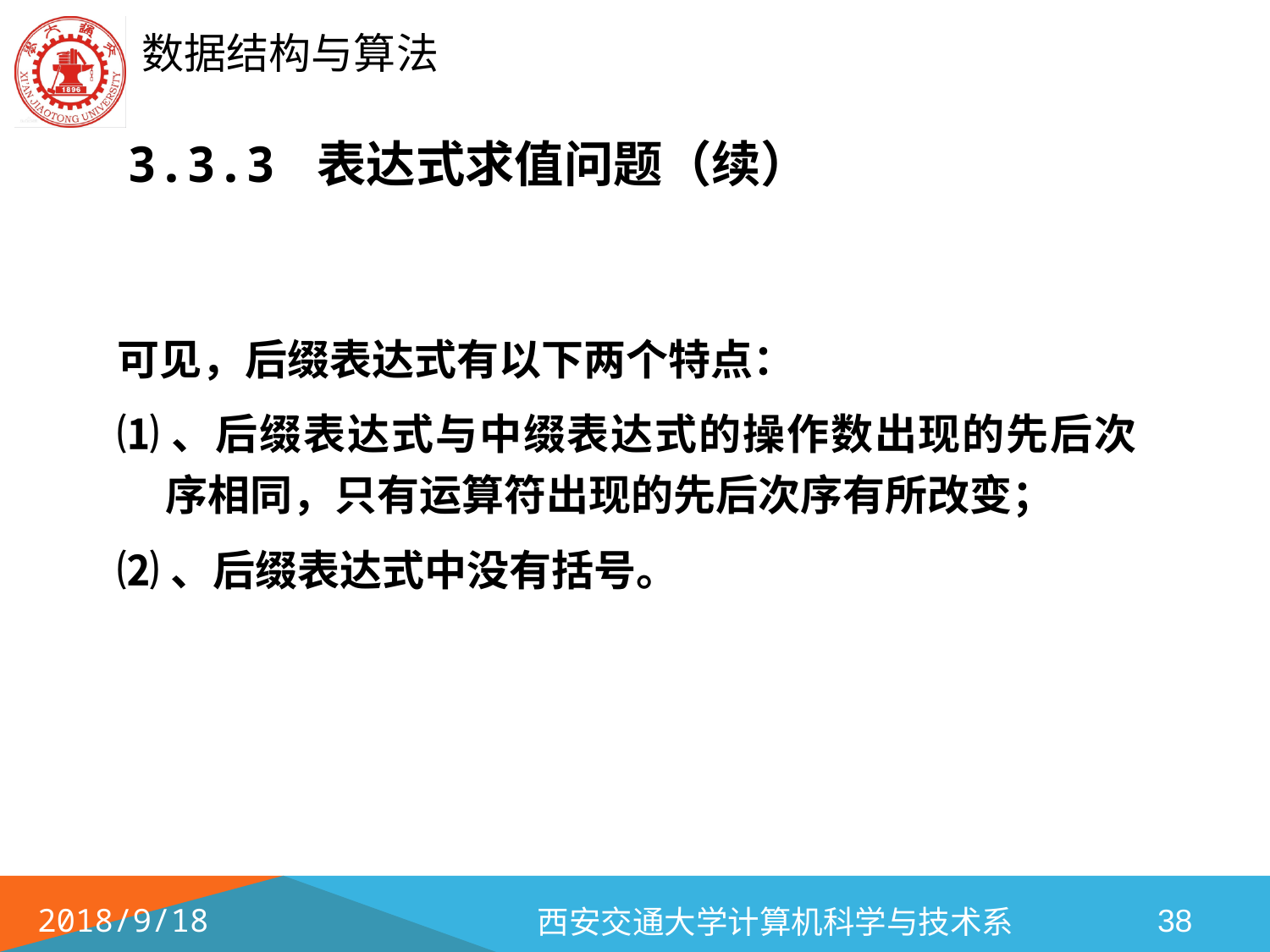

# 3.3.3 表达式求值问题（续）
可见，后缀表达式有以下两个特点：
⑴、后缀表达式与中缀表达式的操作数出现的先后次序相同，只有运算符出现的先后次序有所改变；
⑵、后缀表达式中没有括号。